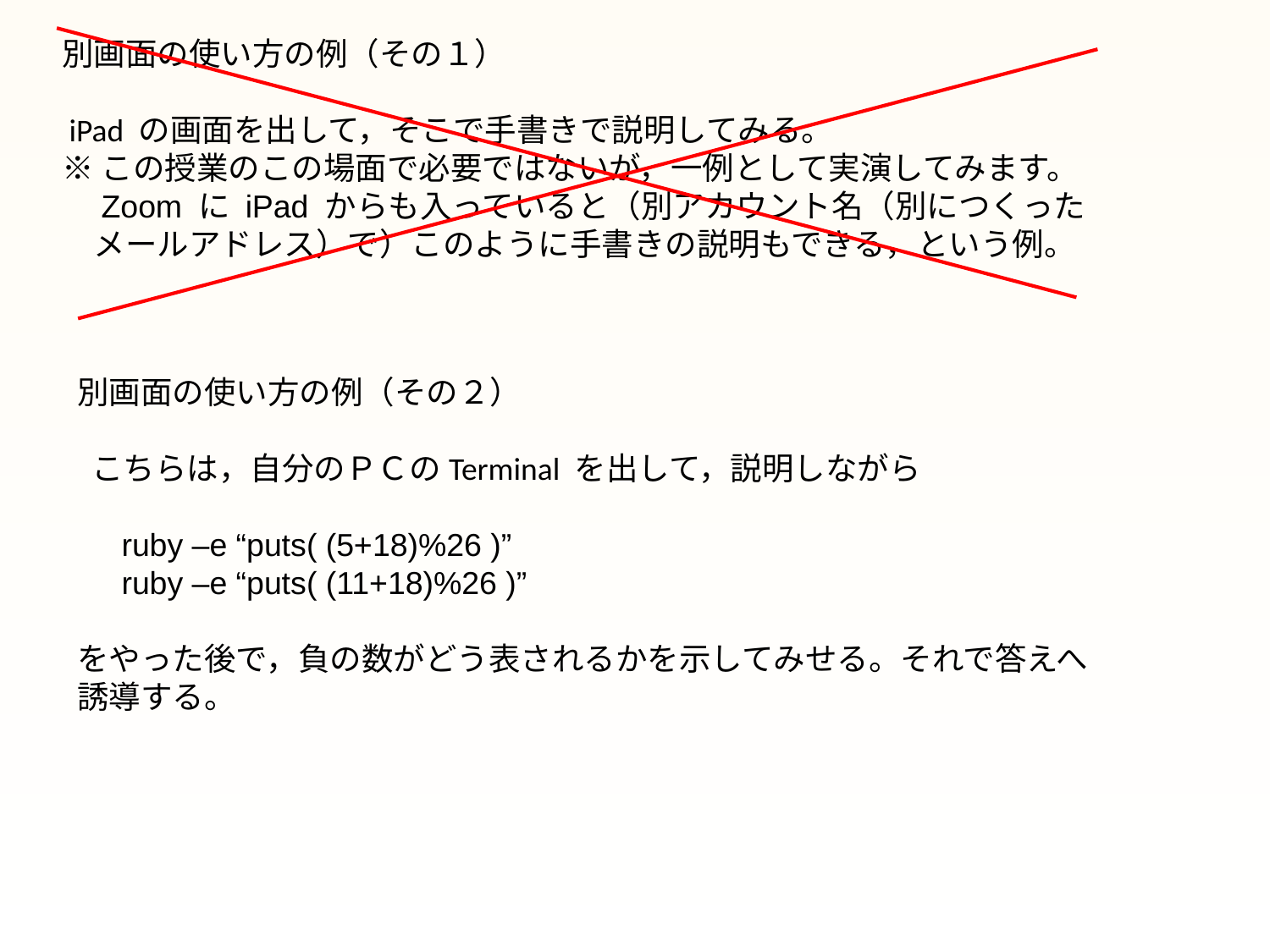

別画面の使い方の例（その１）

 iPad の画面を出して，そこで手書きで説明してみる。
※この授業のこの場面で必要ではないが，一例として実演してみます。
　Zoom に iPad からも入っていると（別アカウント名（別につくった
　メールアドレス）で）このように手書きの説明もできる，という例。
別画面の使い方の例（その２）

 こちらは，自分のＰＣのTerminal を出して，説明しながら

     ruby –e “puts( (5+18)%26 )”
     ruby –e “puts( (11+18)%26 )”

をやった後で，負の数がどう表されるかを示してみせる。それで答えへ
誘導する。